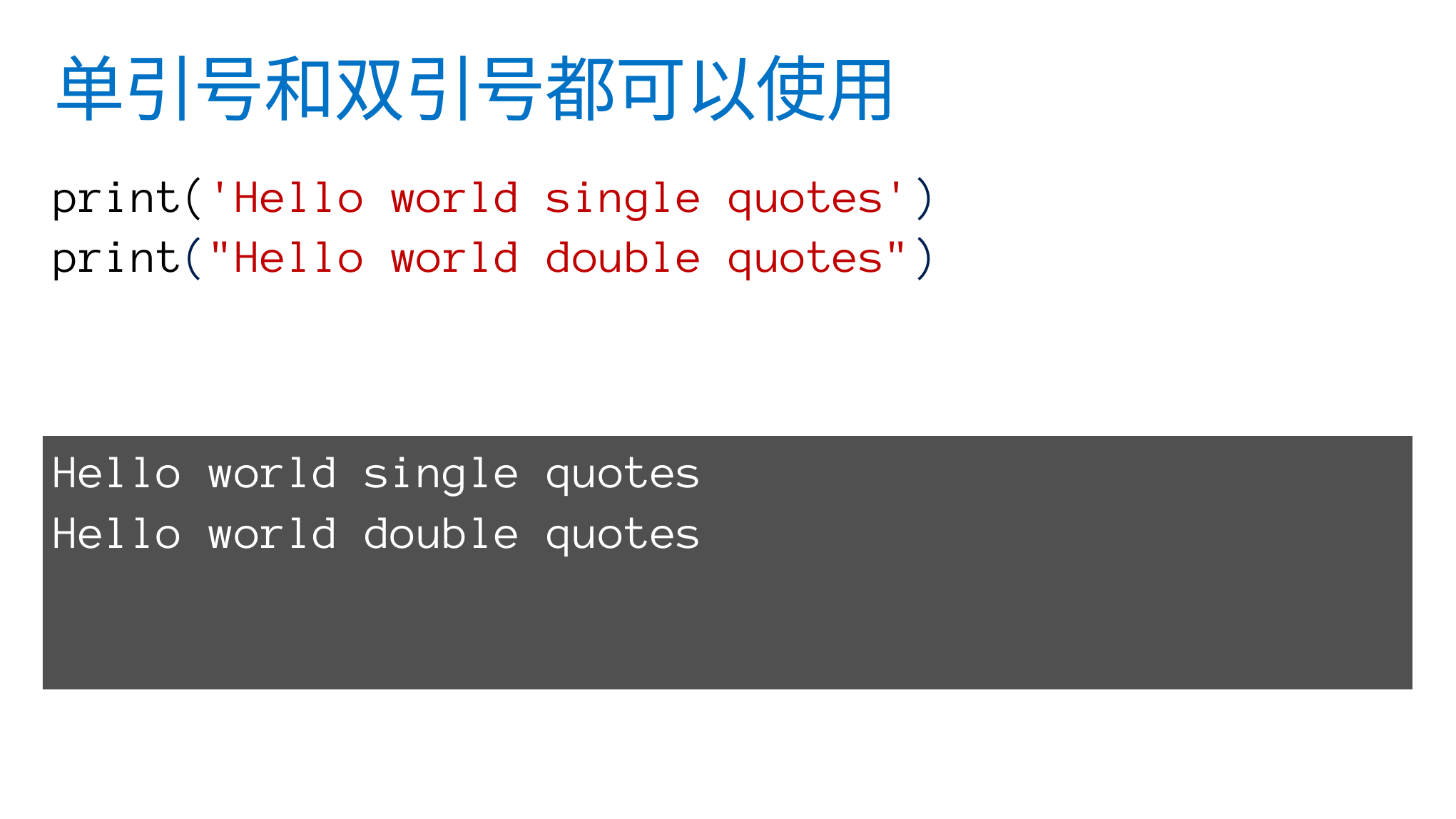

# 单引号和双引号都可以使用
print('Hello world single quotes')
print("Hello world double quotes")
Hello world single quotes
Hello world double quotes